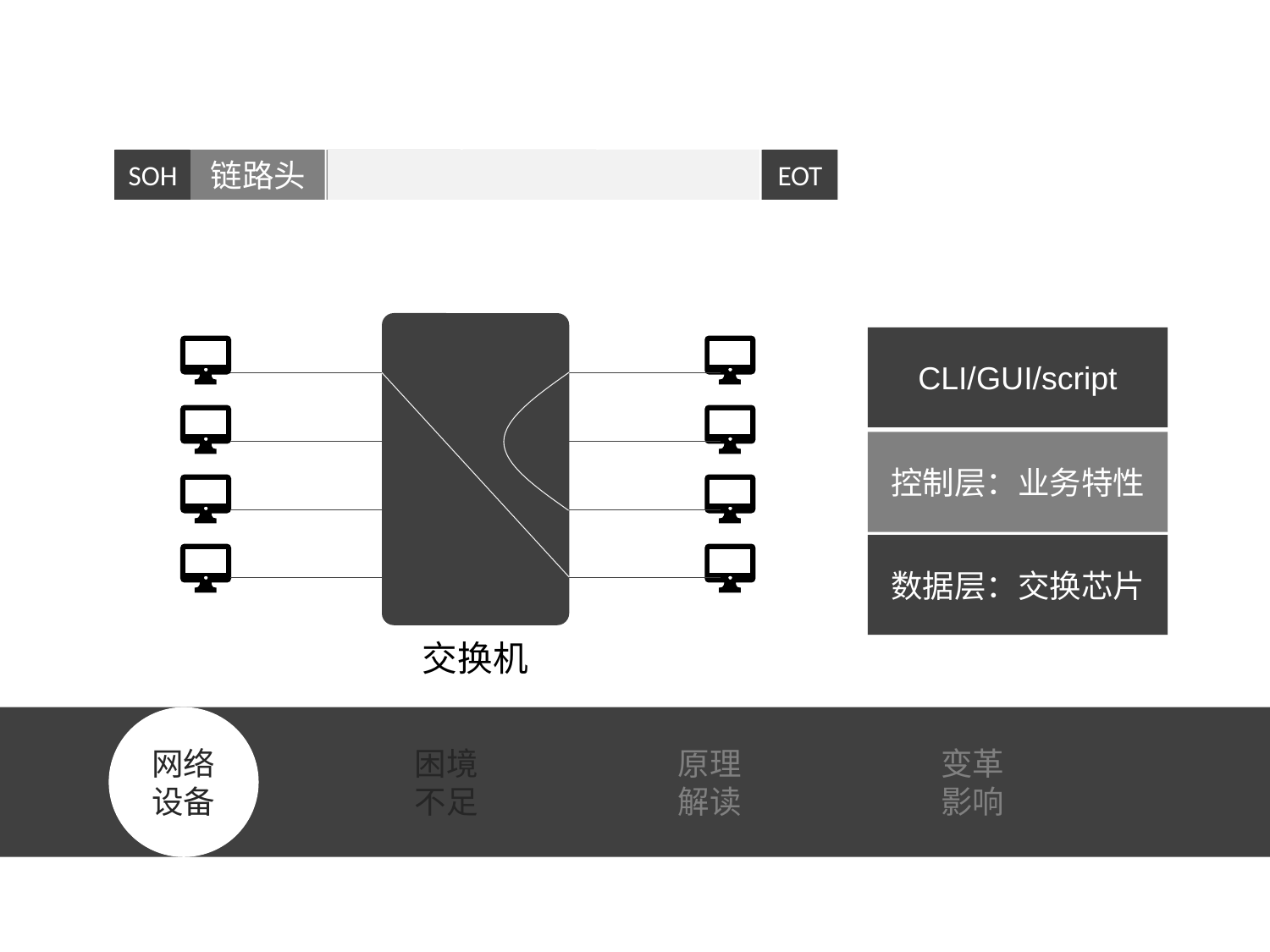

SOH
链路头

EOT
SOH
链路头
IP头
传输头
应用数据
EOT

交换机
CLI/GUI/script

控制层：业务特性
数据层：交换芯片

网络
设备
困境
不足
原理
解读
变革
影响